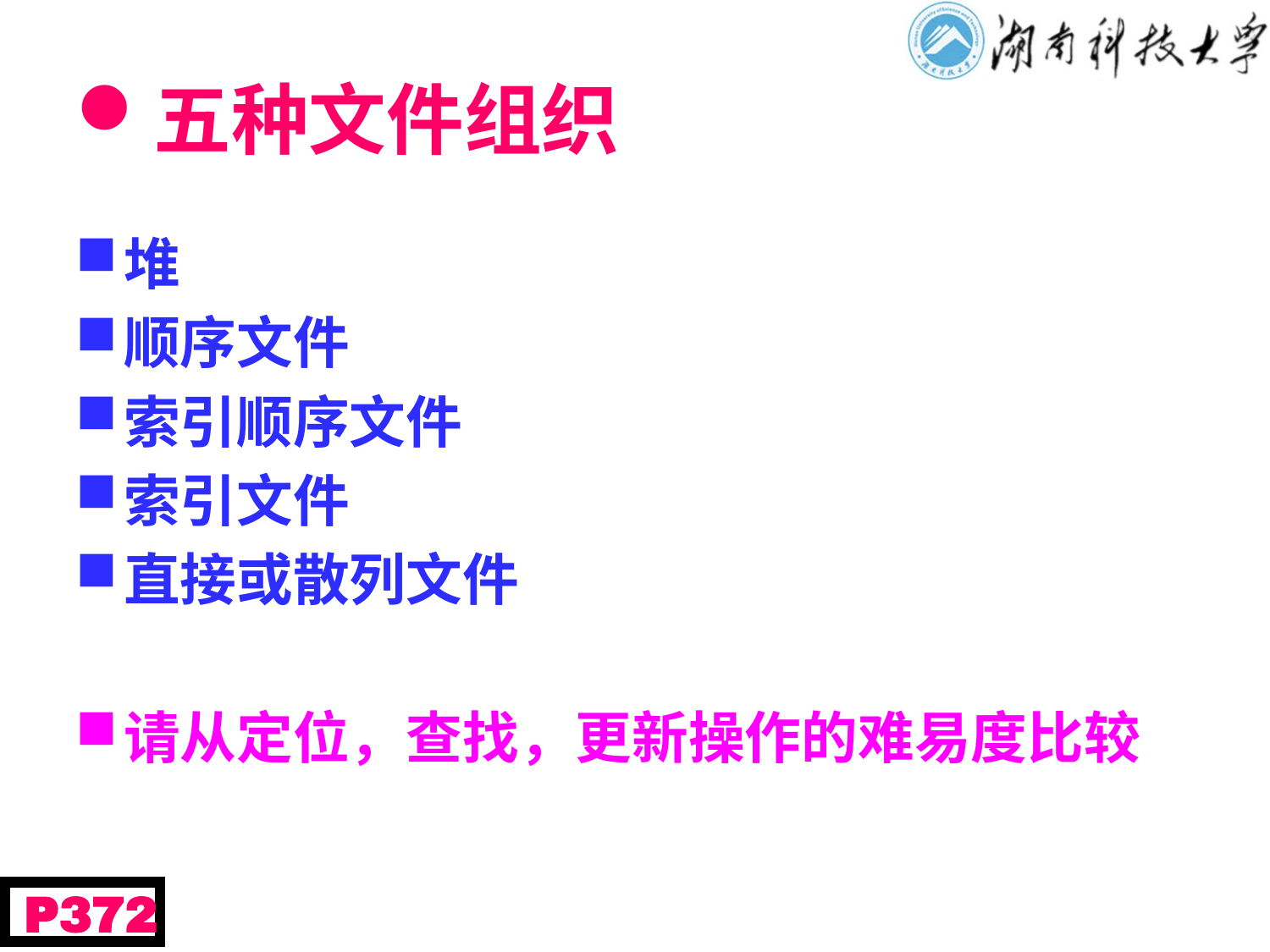

# 五种文件组织
堆
顺序文件
索引顺序文件
索引文件
直接或散列文件

请从定位，查找，更新操作的难易度比较
 P372